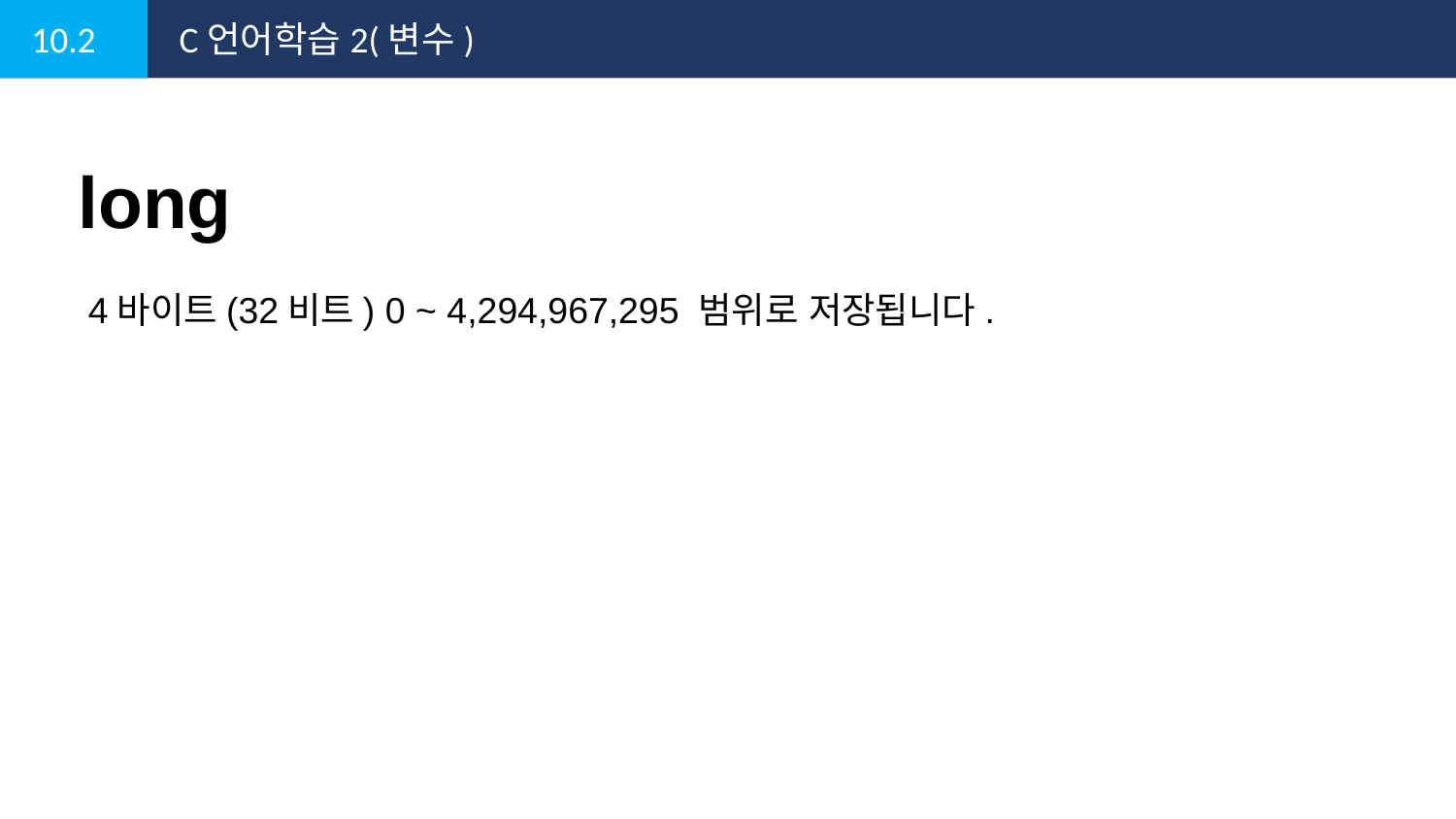

10.2
C언어학습2(변수)
long
4바이트(32비트) 0 ~ 4,294,967,295 범위로 저장됩니다.